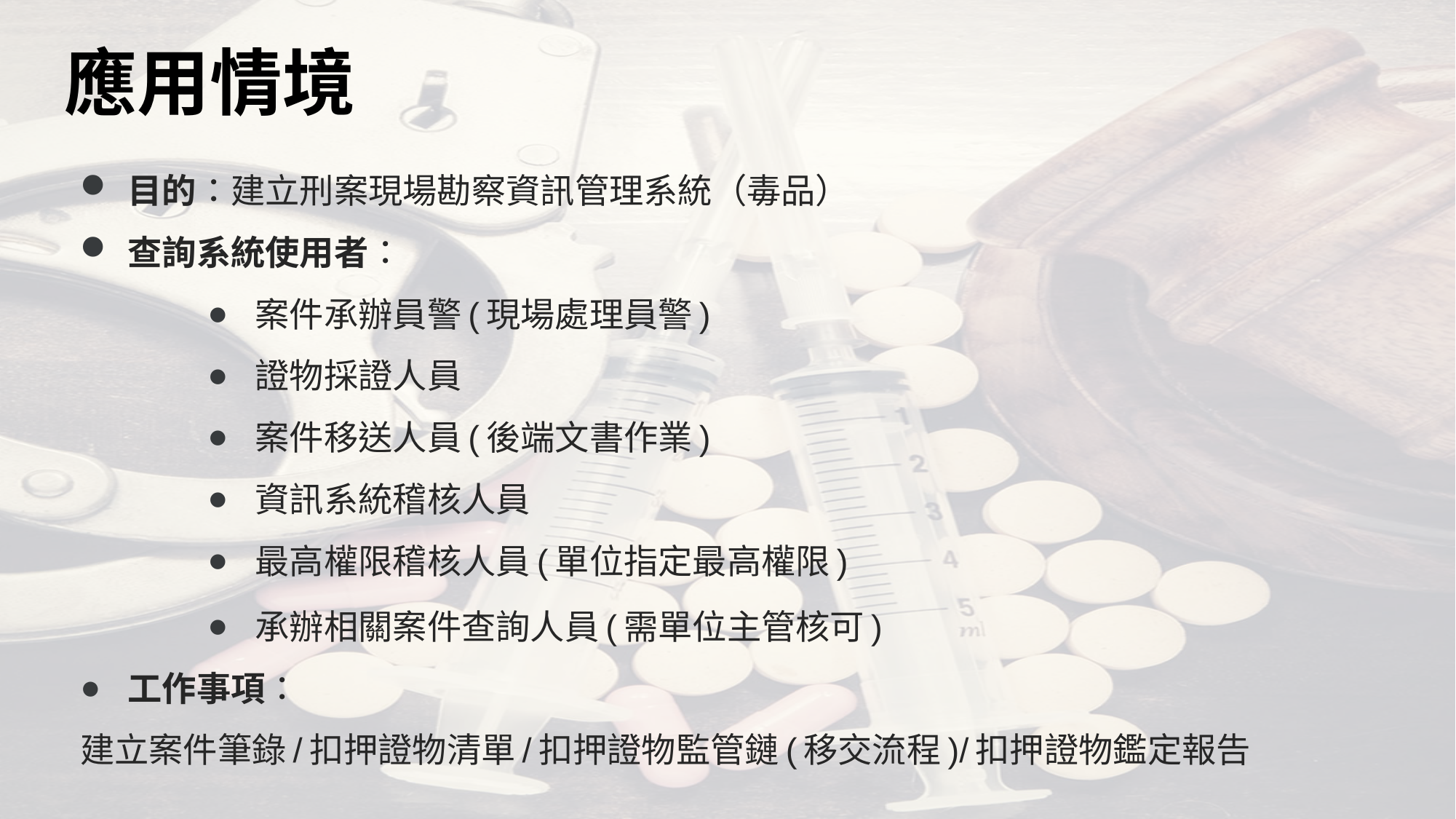

# 應用情境
目的：建立刑案現場勘察資訊管理系統（毒品）
查詢系統使用者：
案件承辦員警(現場處理員警)
證物採證人員
案件移送人員(後端文書作業)
資訊系統稽核人員
最高權限稽核人員(單位指定最高權限)
承辦相關案件查詢人員(需單位主管核可)
工作事項：
建立案件筆錄/扣押證物清單/扣押證物監管鏈(移交流程)/扣押證物鑑定報告